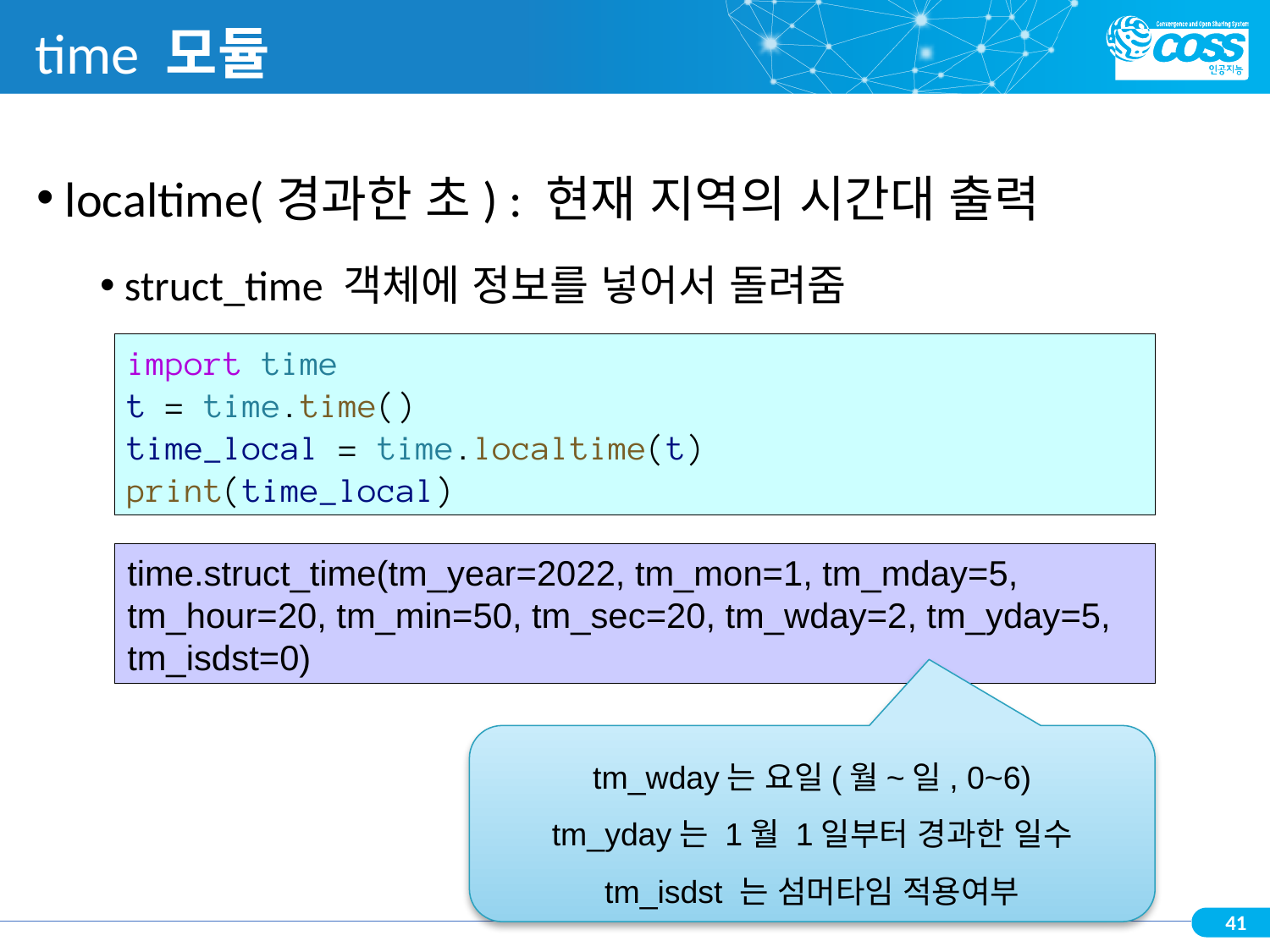

# time 모듈
 localtime(경과한 초) : 현재 지역의 시간대 출력
 struct_time 객체에 정보를 넣어서 돌려줌
import time
t = time.time()
time_local = time.localtime(t)
print(time_local)
time.struct_time(tm_year=2022, tm_mon=1, tm_mday=5, tm_hour=20, tm_min=50, tm_sec=20, tm_wday=2, tm_yday=5, tm_isdst=0)
tm_wday는 요일(월~일, 0~6)
tm_yday는 1월 1일부터 경과한 일수
tm_isdst 는 섬머타임 적용여부
41